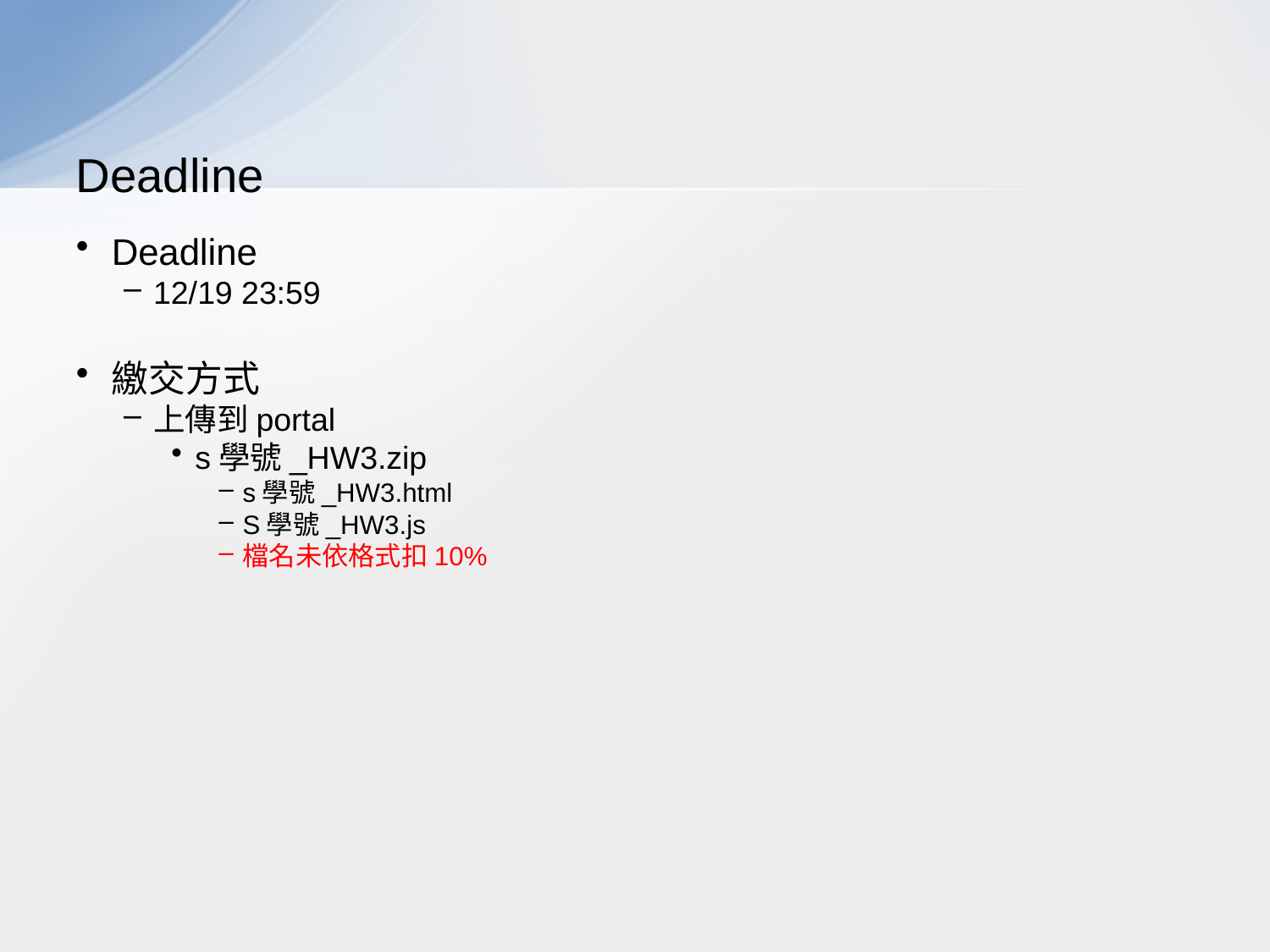

# Deadline
Deadline
12/19 23:59

繳交方式
上傳到portal
s學號_HW3.zip
s學號_HW3.html
S學號_HW3.js
檔名未依格式扣10%